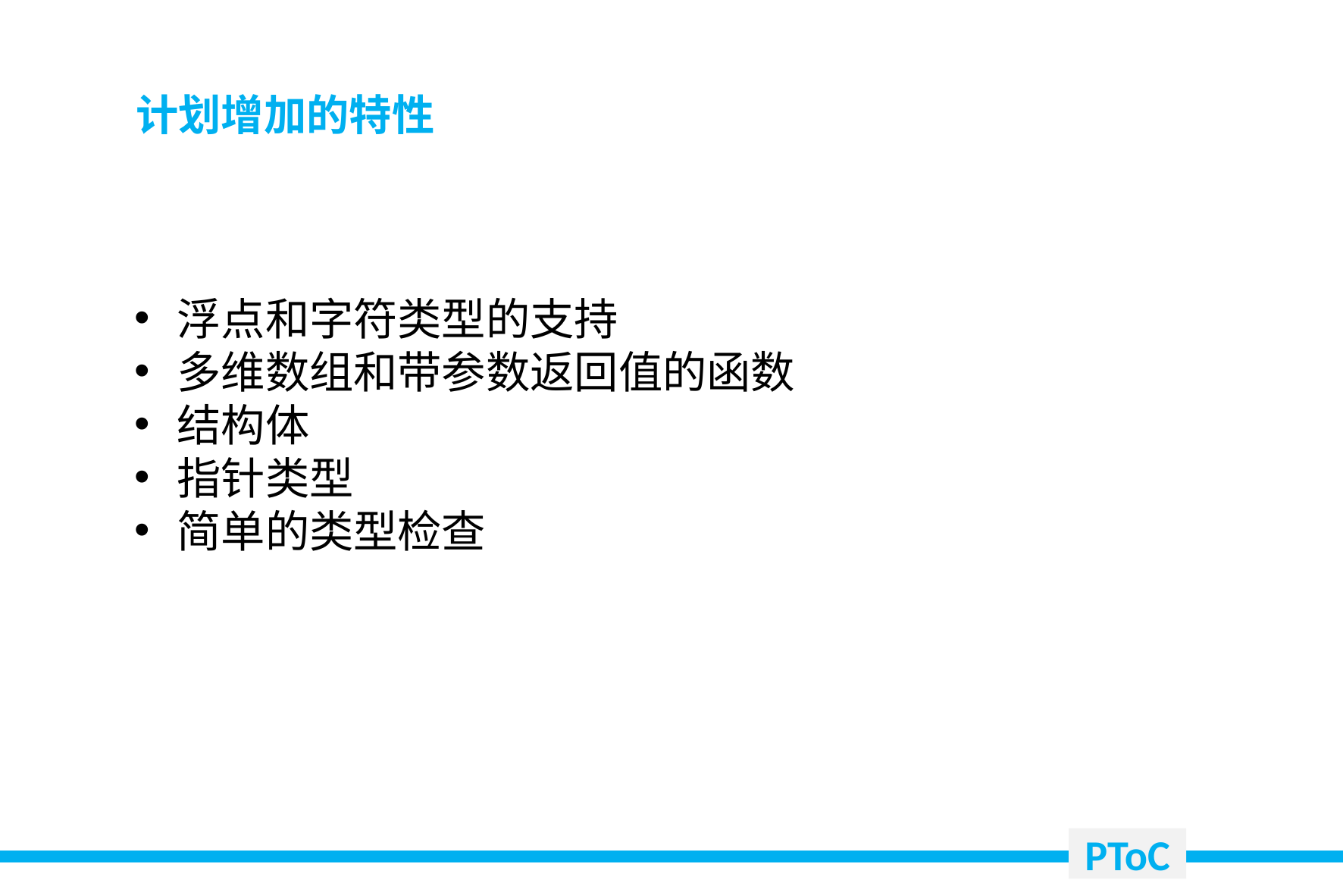

# 计划增加的特性
浮点和字符类型的支持
多维数组和带参数返回值的函数
结构体
指针类型
简单的类型检查
PToC